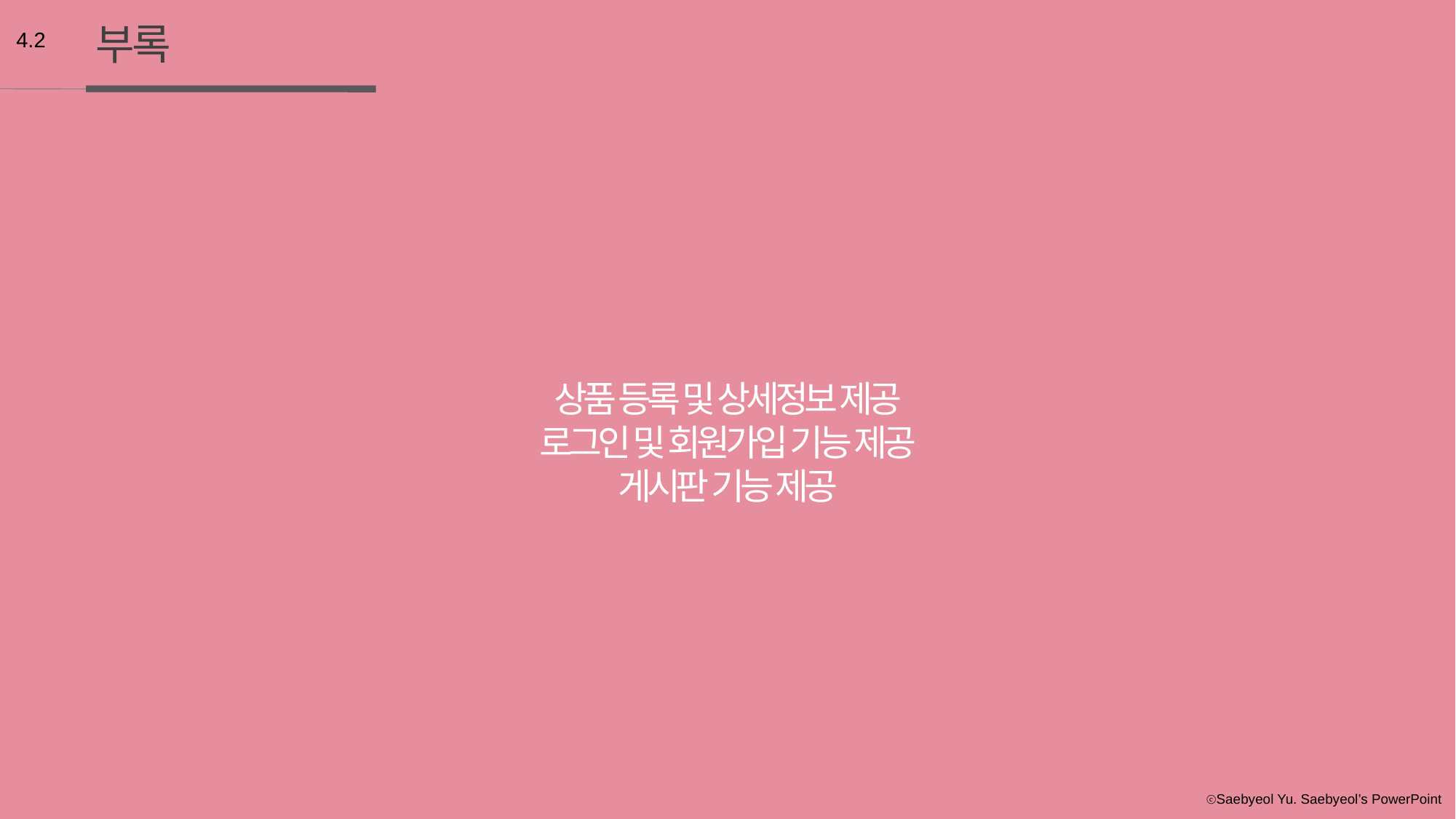

부록
4.2
상품 등록 및 상세정보 제공
로그인 및 회원가입 기능 제공
게시판 기능 제공